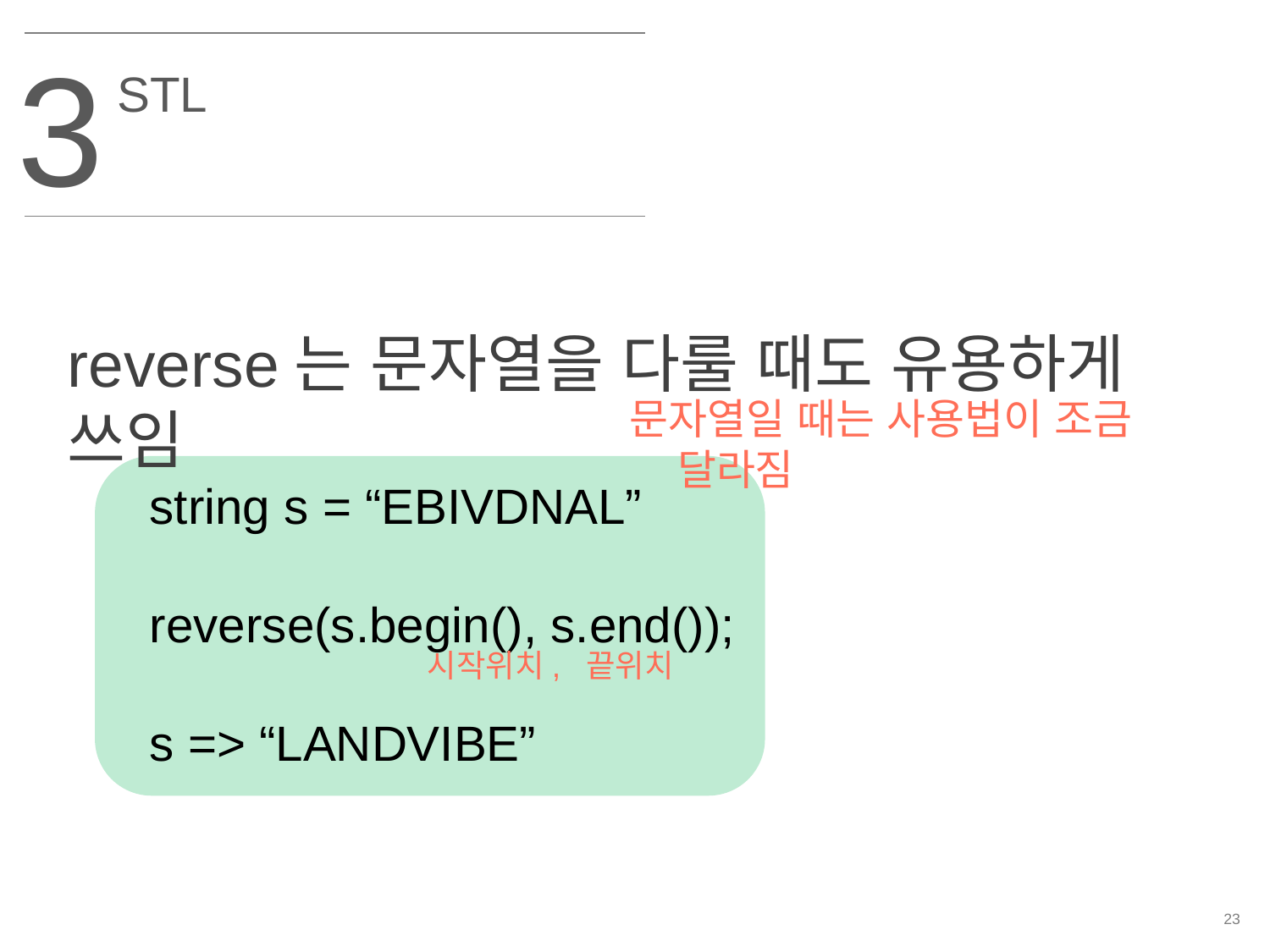

3
STL
reverse는 문자열을 다룰 때도 유용하게 쓰임
문자열일 때는 사용법이 조금 달라짐

string s = “EBIVDNAL”

reverse(s.begin(), s.end());

s => “LANDVIBE”
시작위치,  끝위치